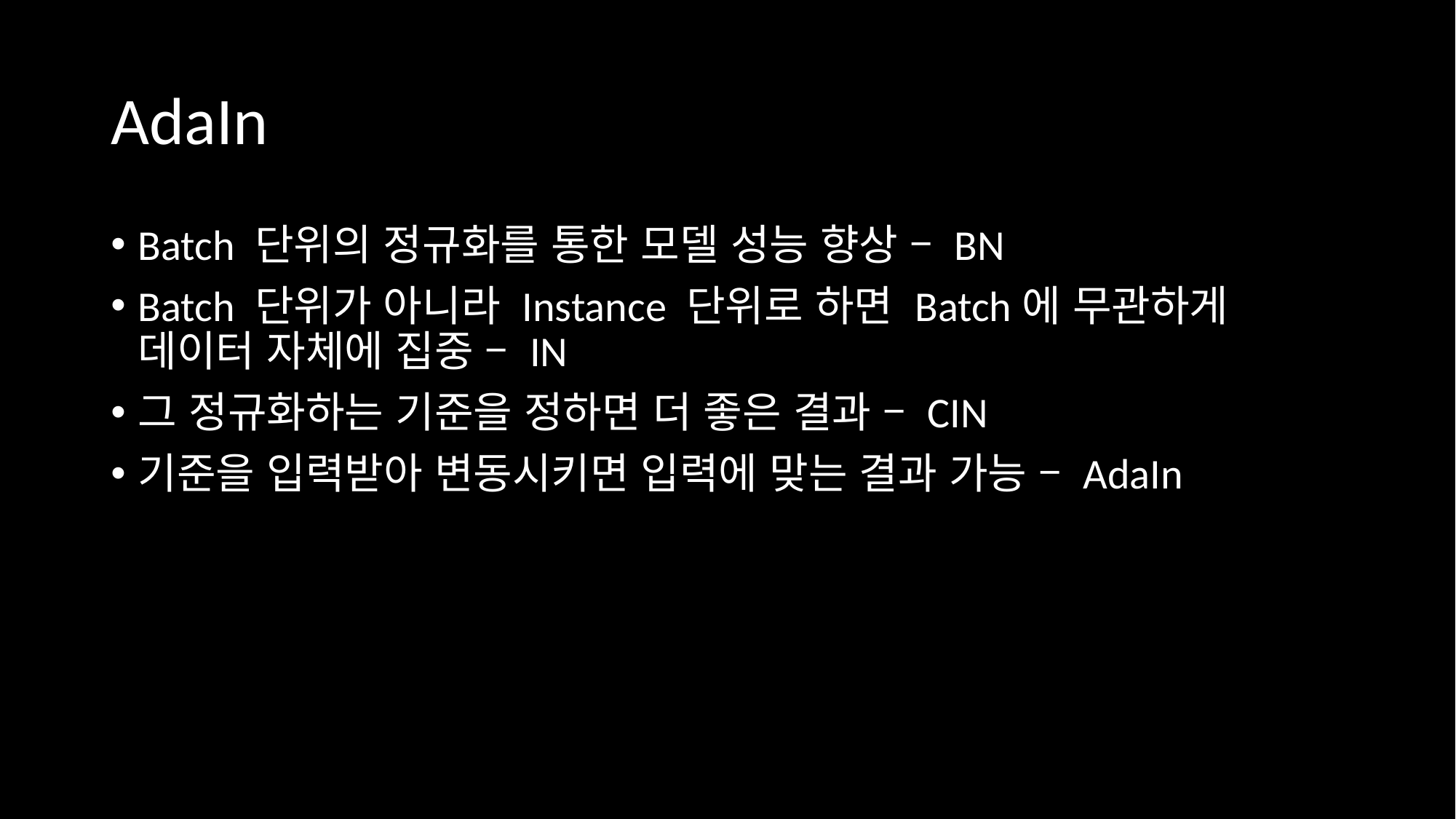

# AdaIn
Batch 단위의 정규화를 통한 모델 성능 향상 – BN
Batch 단위가 아니라 Instance 단위로 하면 Batch에 무관하게 데이터 자체에 집중 – IN
그 정규화하는 기준을 정하면 더 좋은 결과 – CIN
기준을 입력받아 변동시키면 입력에 맞는 결과 가능 – AdaIn